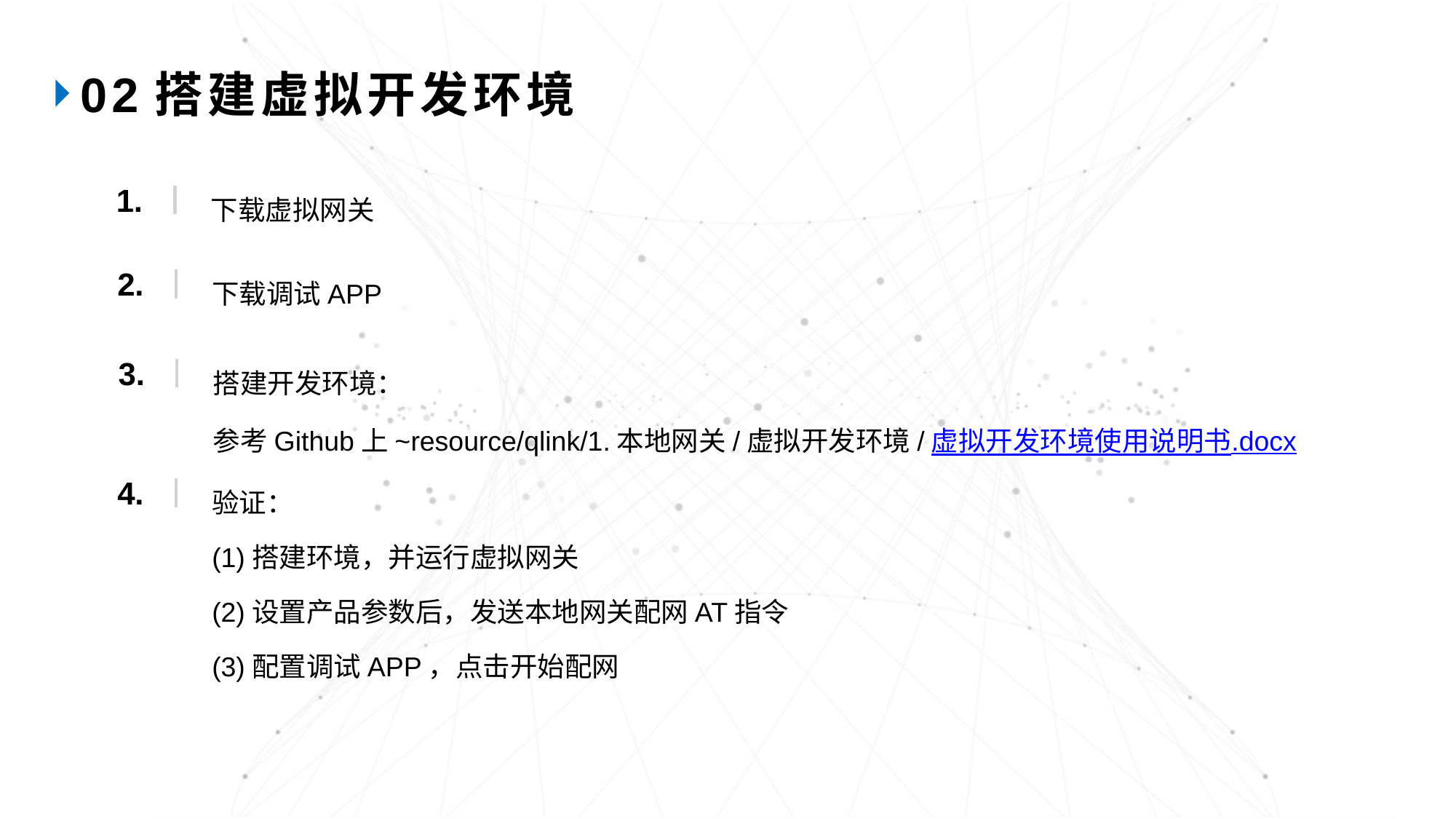

02搭建虚拟开发环境

下载虚拟网关
1.
下载调试APP
2.
搭建开发环境：
参考Github上~resource/qlink/1.本地网关/虚拟开发环境/虚拟开发环境使用说明书.docx
3.
验证：
(1)搭建环境，并运行虚拟网关
(2)设置产品参数后，发送本地网关配网AT指令
(3)配置调试APP，点击开始配网
4.